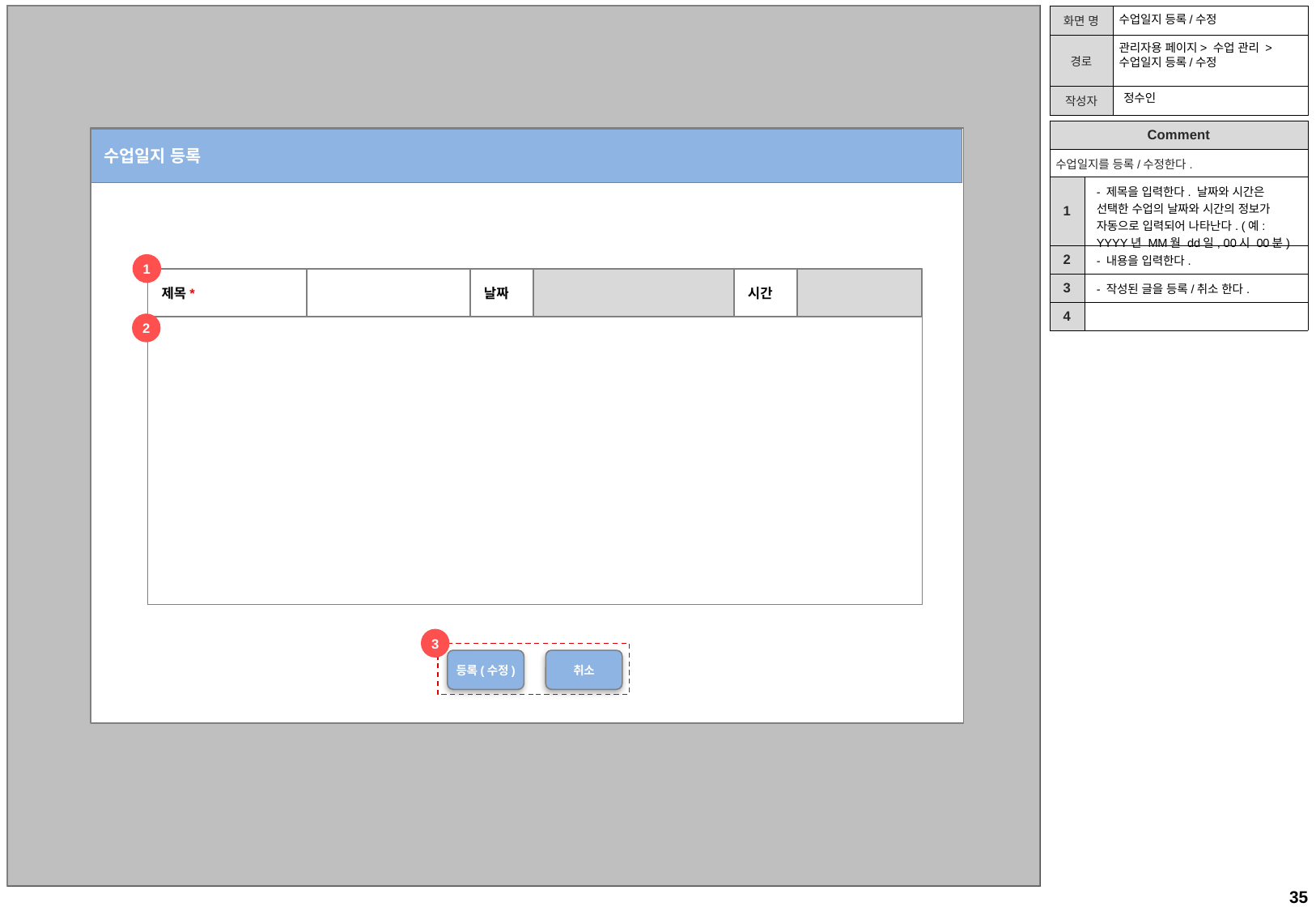

수업일지 등록/수정
관리자용 페이지> 수업 관리 > 수업일지 등록/수정
정수인
| Comment |  |
| --- | --- |
| 수업일지를 등록/수정한다. |  |
| 1 | - 제목을 입력한다. 날짜와 시간은 선택한 수업의 날짜와 시간의 정보가 자동으로 입력되어 나타난다. (예: YYYY년 MM월 dd일, 00시 00분) |
| 2 | - 내용을 입력한다. |
| 3 | - 작성된 글을 등록/취소 한다. |
| 4 |  |

수업일지 등록
사용자 프로필
1

제목*
날짜
시간
2

3

확인
등록(수정)
취소